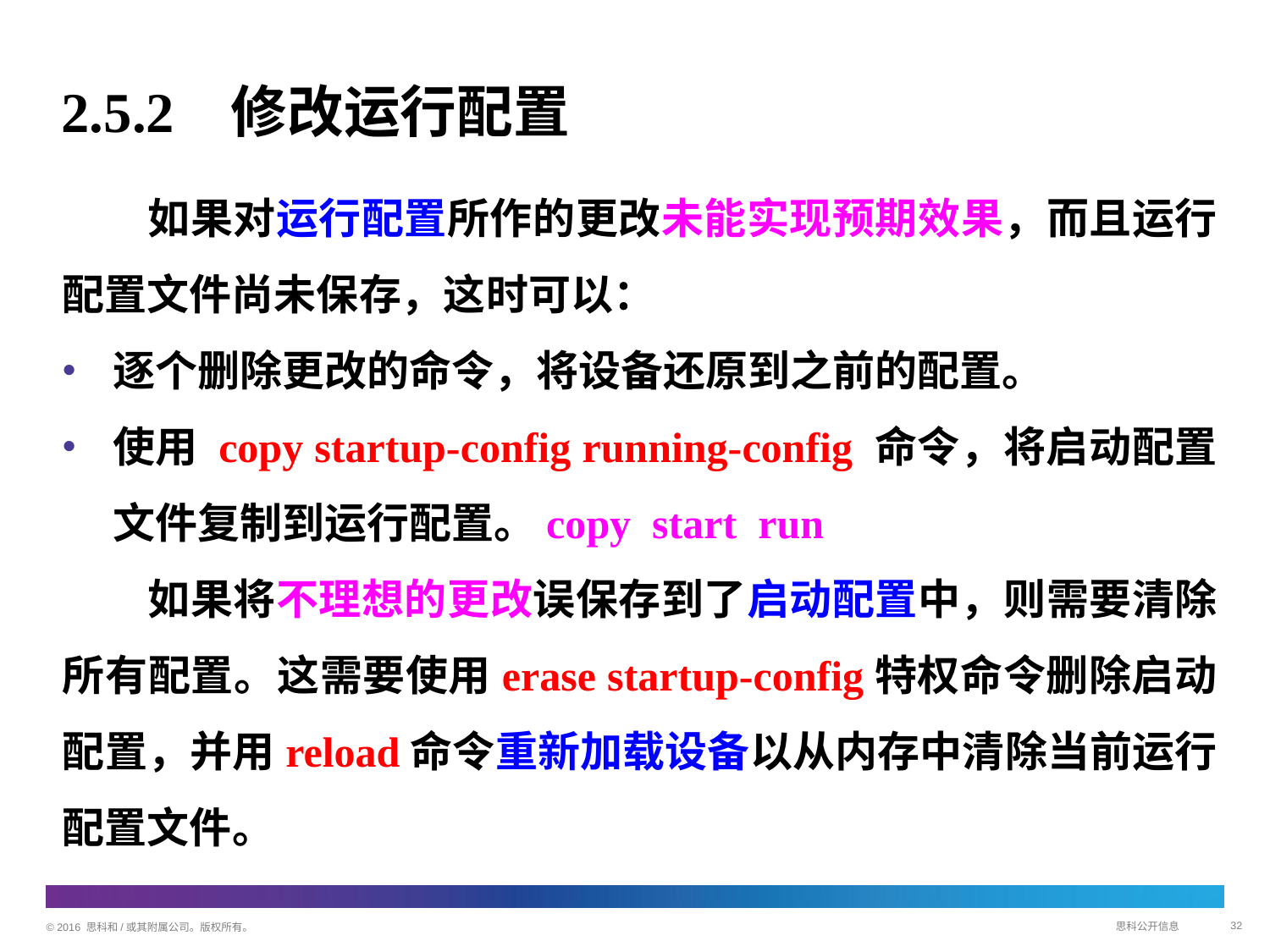

# 2.5.2   修改运行配置
如果对运行配置所作的更改未能实现预期效果，而且运行配置文件尚未保存，这时可以：
逐个删除更改的命令，将设备还原到之前的配置。
使用 copy startup-config running-config 命令，将启动配置文件复制到运行配置。copy  start  run
如果将不理想的更改误保存到了启动配置中，则需要清除所有配置。这需要使用erase startup-config特权命令删除启动配置，并用reload命令重新加载设备以从内存中清除当前运行配置文件。